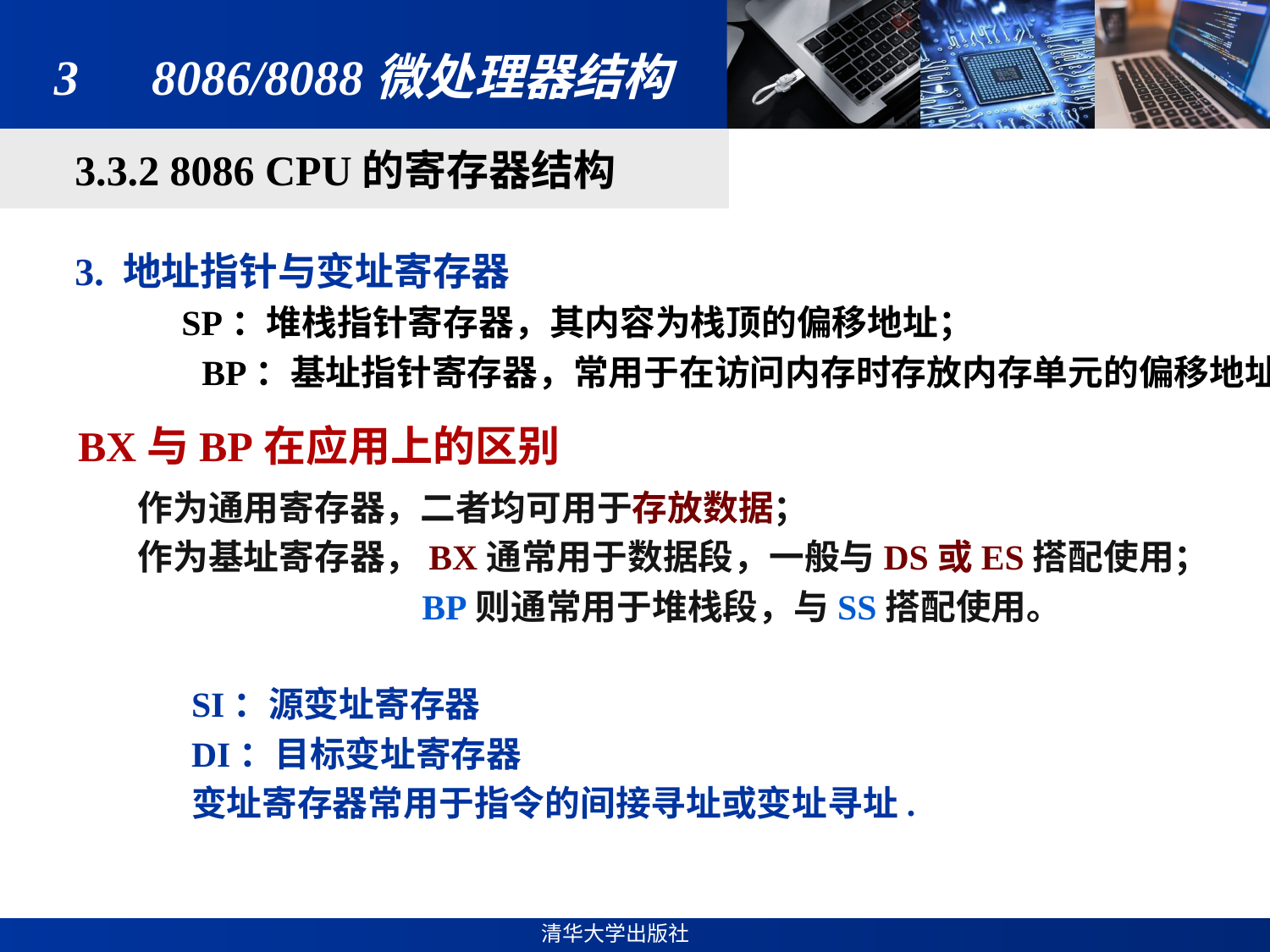

# 3　8086/8088微处理器结构
3.3.2 8086 CPU的寄存器结构

3. 地址指针与变址寄存器
            SP：堆栈指针寄存器，其内容为栈顶的偏移地址；
	BP：基址指针寄存器，常用于在访问内存时存放内存单元的偏移地址。

BX与BP在应用上的区别
作为通用寄存器，二者均可用于存放数据；
作为基址寄存器，BX通常用于数据段，一般与DS或ES搭配使用；
                                BP则通常用于堆栈段，与SS搭配使用。

SI：源变址寄存器
DI：目标变址寄存器
变址寄存器常用于指令的间接寻址或变址寻址.